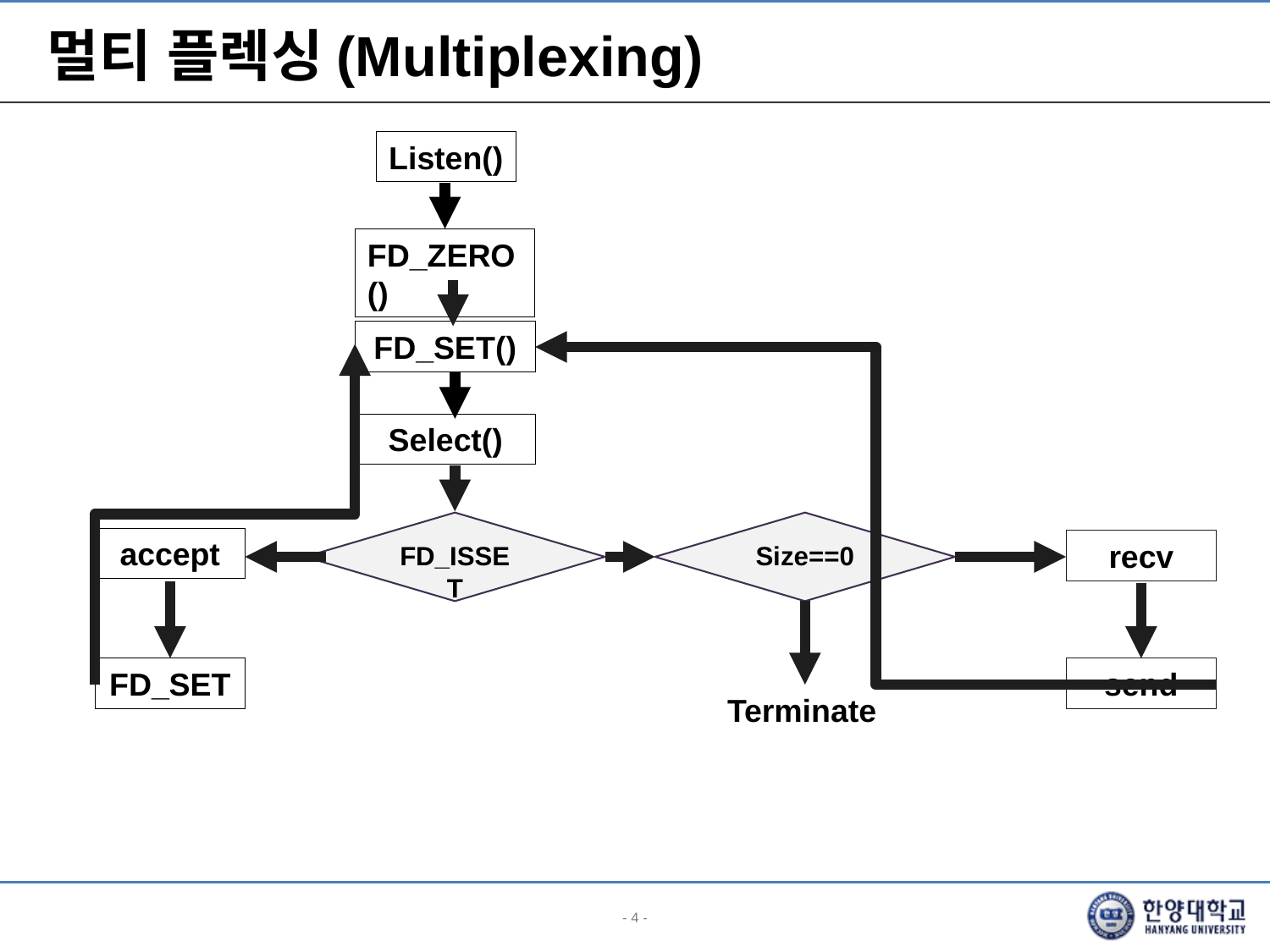

# 멀티 플렉싱(Multiplexing)
Listen()
FD_ZERO()
FD_SET()
Select()
FD_ISSET
Size==0
accept
recv
FD_SET
send
Terminate